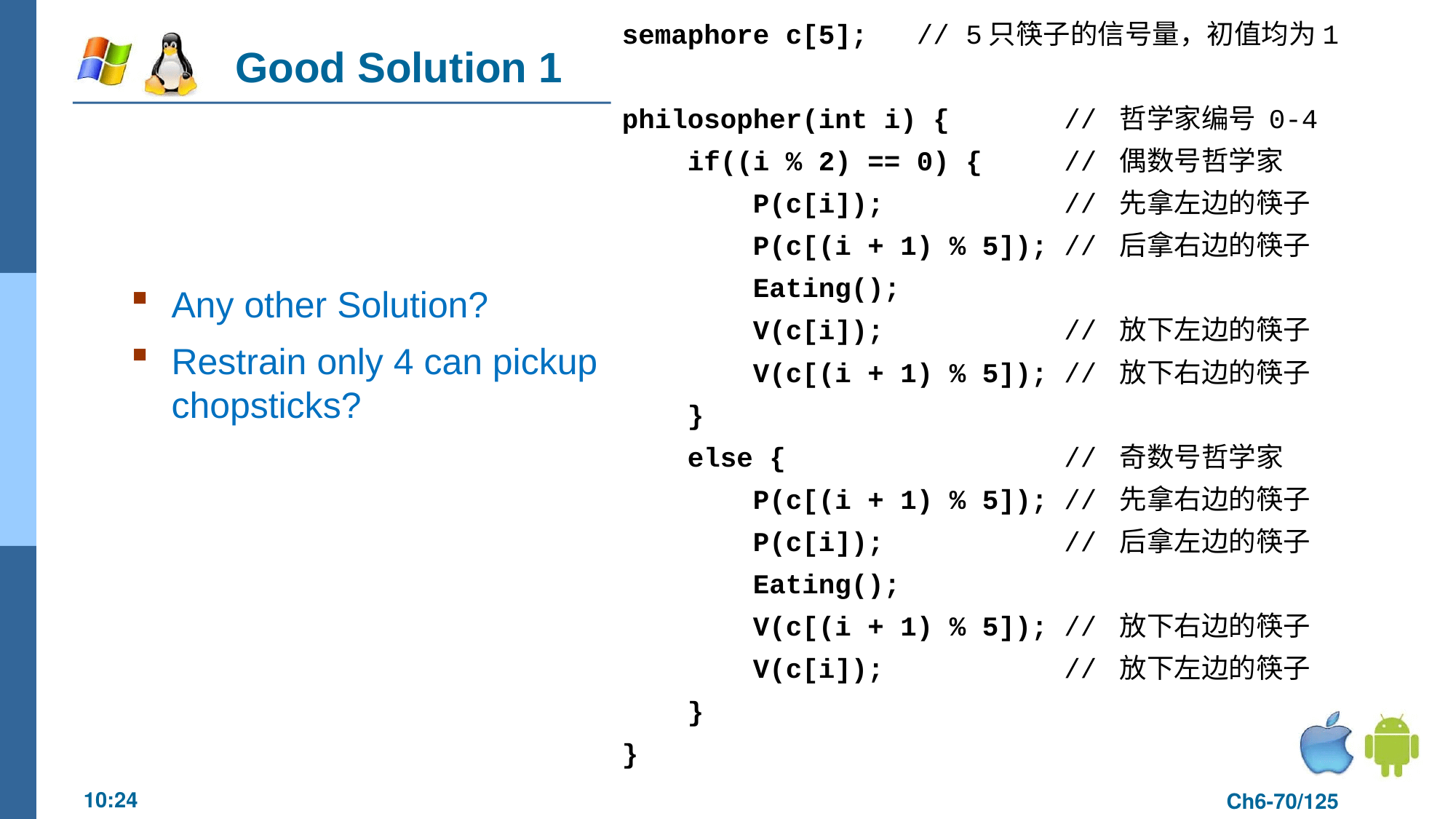

semaphore c[5];   // 5只筷子的信号量，初值均为1

philosopher(int i) {       // 哲学家编号 0-4
    if((i % 2) == 0) {     // 偶数号哲学家
        P(c[i]);           // 先拿左边的筷子
        P(c[(i + 1) % 5]); // 后拿右边的筷子
        Eating();
        V(c[i]);           // 放下左边的筷子
        V(c[(i + 1) % 5]); // 放下右边的筷子
    }
    else {                 // 奇数号哲学家
        P(c[(i + 1) % 5]); // 先拿右边的筷子
        P(c[i]);           // 后拿左边的筷子
        Eating();
        V(c[(i + 1) % 5]); // 放下右边的筷子
        V(c[i]);           // 放下左边的筷子
    }
}
# Good Solution 1
Any other Solution?
Restrain only 4 can pickup chopsticks?